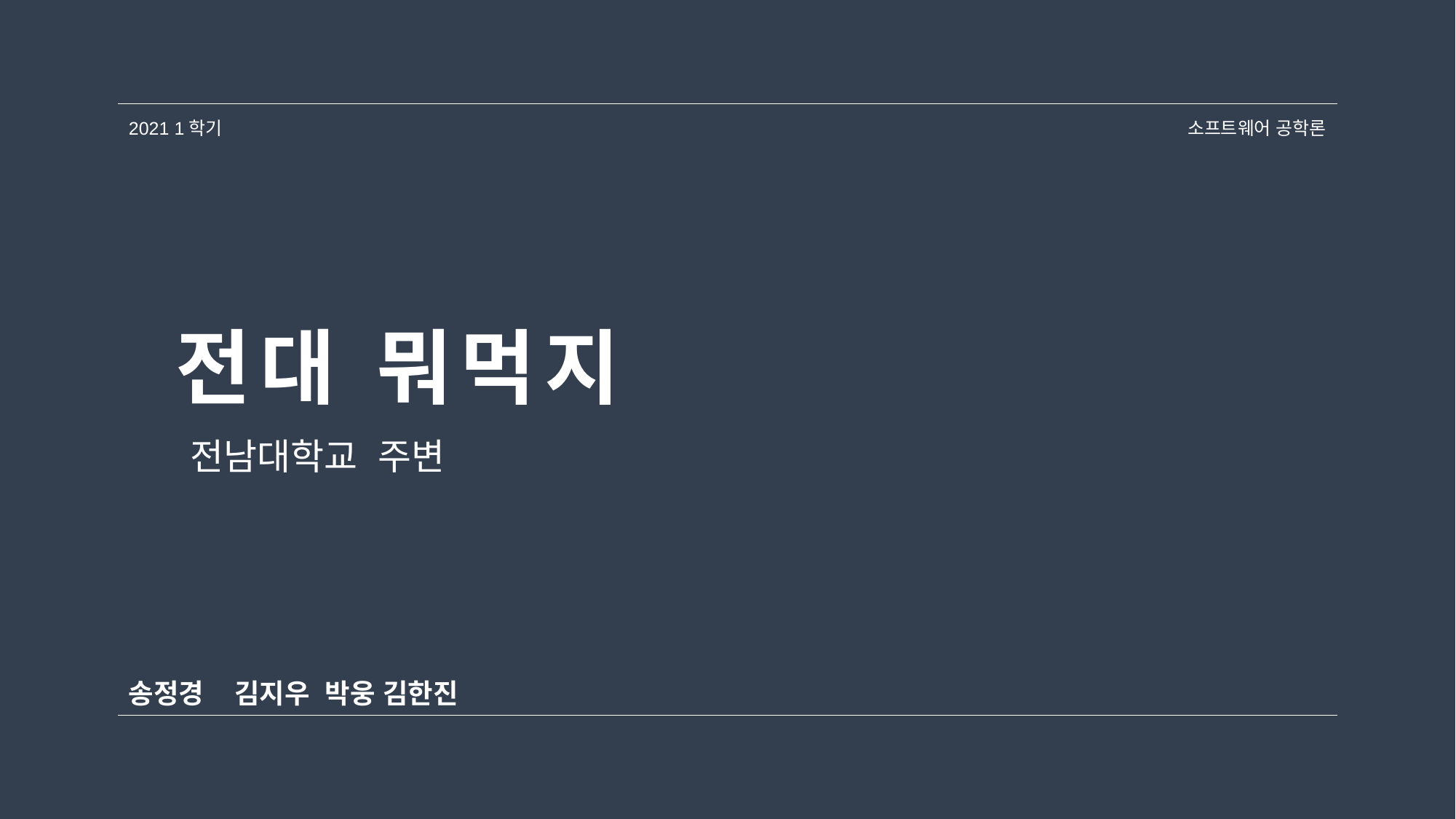

2021 1학기
소프트웨어 공학론
전대 뭐먹지
전남대학교  주변
송정경    김지우  박웅 김한진